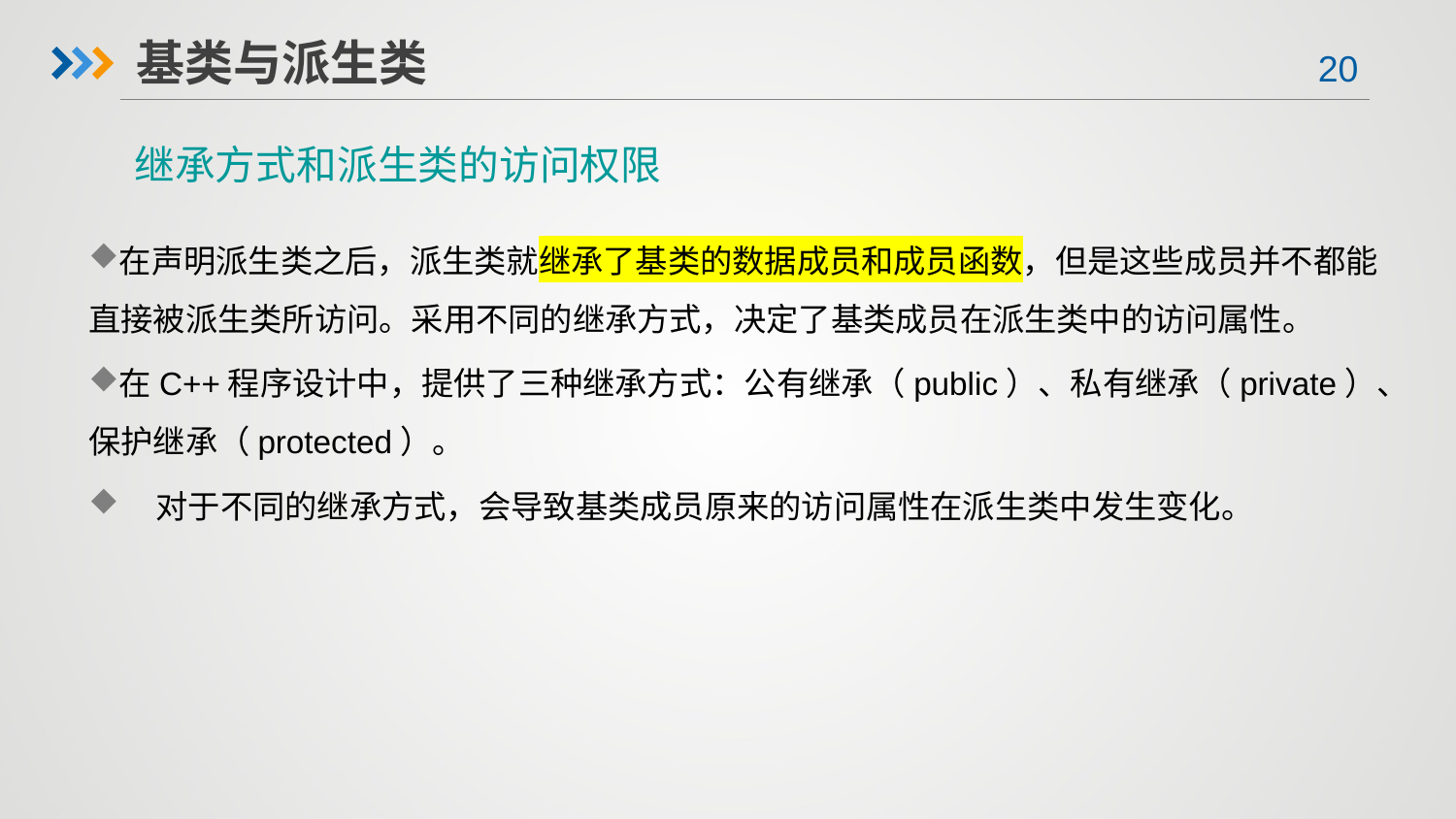

基类与派生类
继承方式和派生类的访问权限
在声明派生类之后，派生类就继承了基类的数据成员和成员函数，但是这些成员并不都能直接被派生类所访问。采用不同的继承方式，决定了基类成员在派生类中的访问属性。
在C++程序设计中，提供了三种继承方式：公有继承（public）、私有继承（private）、保护继承（protected）。
    对于不同的继承方式，会导致基类成员原来的访问属性在派生类中发生变化。